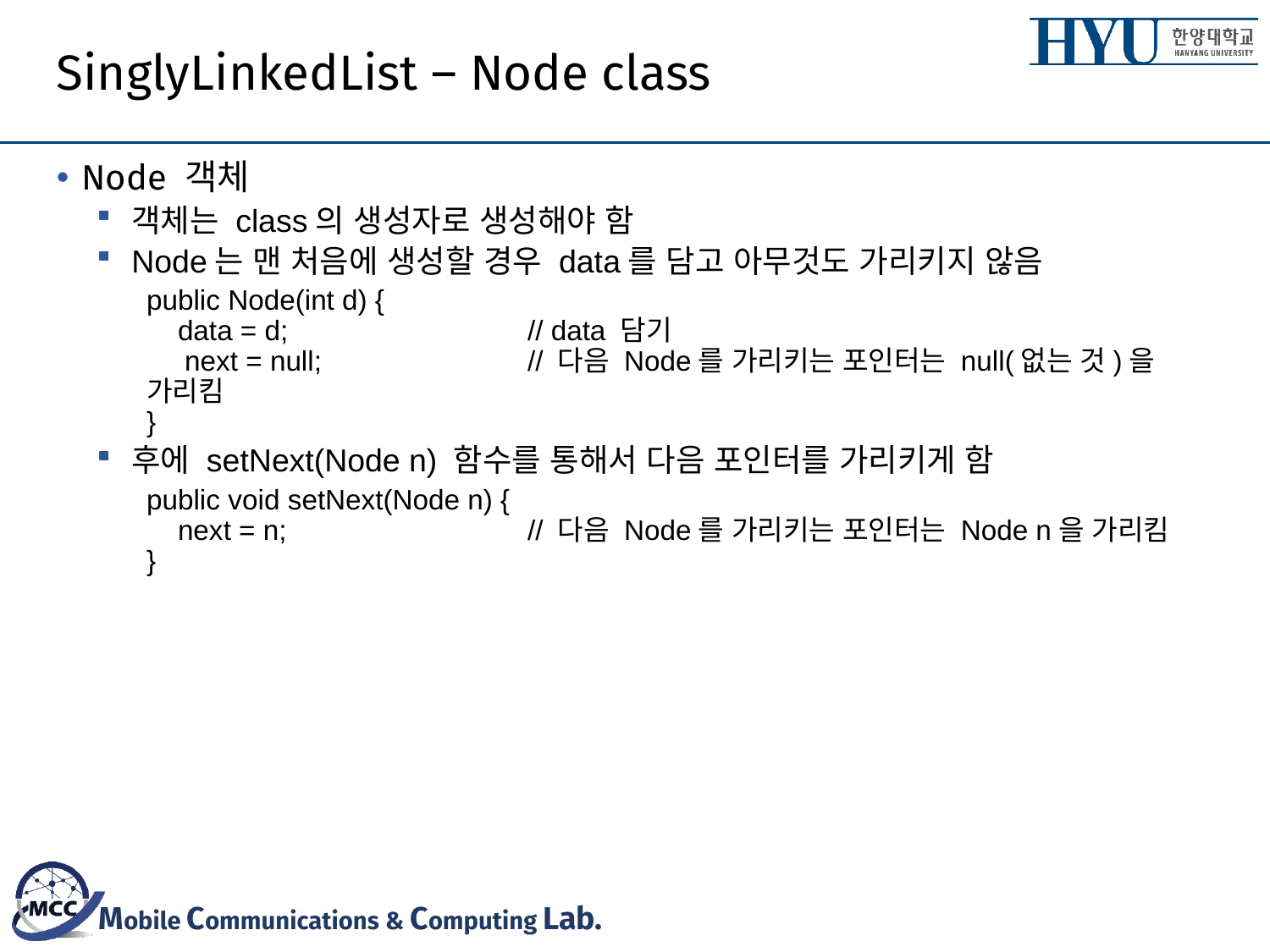

# SinglyLinkedList – Node class

Node 객체
객체는 class의 생성자로 생성해야 함
Node는 맨 처음에 생성할 경우 data를 담고 아무것도 가리키지 않음
public Node(int d) {
    data = d;		// data 담기
    next = null;		// 다음 Node를 가리키는 포인터는 null(없는 것)을 가리킴
}
후에 setNext(Node n) 함수를 통해서 다음 포인터를 가리키게 함
public void setNext(Node n) {
    next = n;		// 다음 Node를 가리키는 포인터는 Node n을 가리킴
}